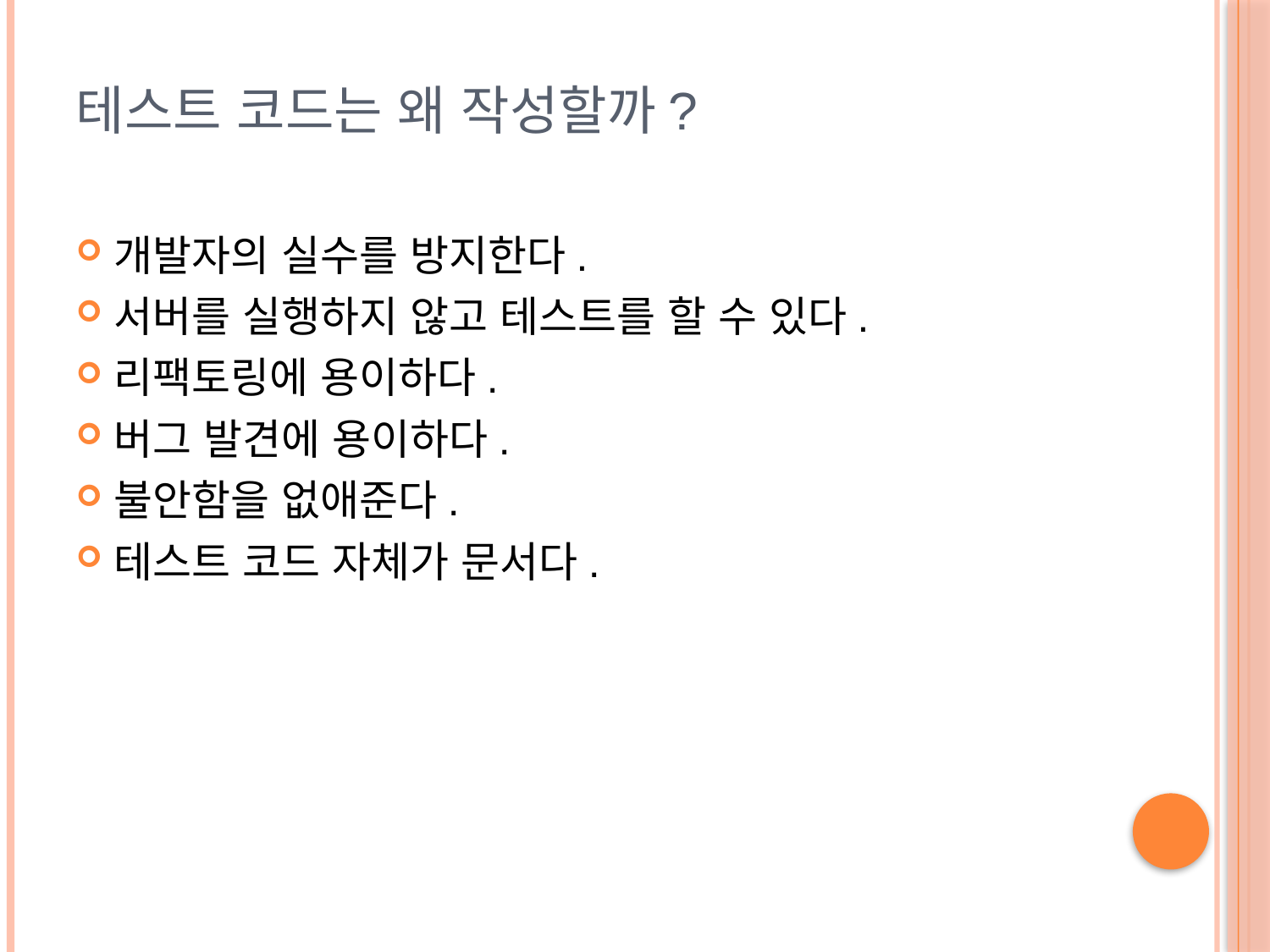

# 테스트 코드는 왜 작성할까?
개발자의 실수를 방지한다.
서버를 실행하지 않고 테스트를 할 수 있다.
리팩토링에 용이하다.
버그 발견에 용이하다.
불안함을 없애준다.
테스트 코드 자체가 문서다.